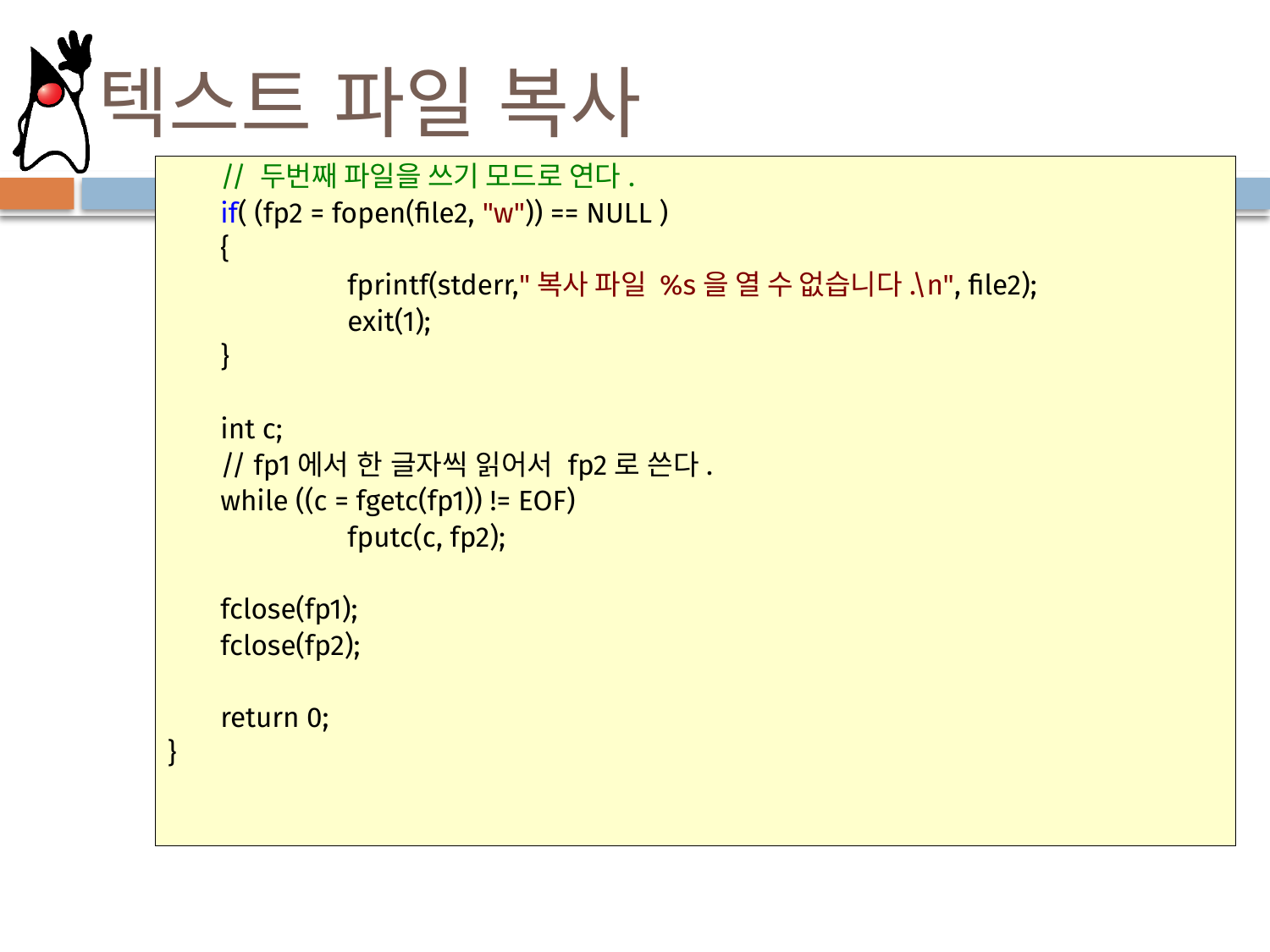

# 텍스트 파일 복사
	// 두번째 파일을 쓰기 모드로 연다.
	if( (fp2 = fopen(file2, "w")) == NULL )
	{
		fprintf(stderr,"복사 파일 %s을 열 수 없습니다.\n", file2);
		exit(1);
	}

	int c;
	// fp1에서 한 글자씩 읽어서 fp2로 쓴다.
	while ((c = fgetc(fp1)) != EOF)
		fputc(c, fp2);

	fclose(fp1);
	fclose(fp2);

	return 0;
}